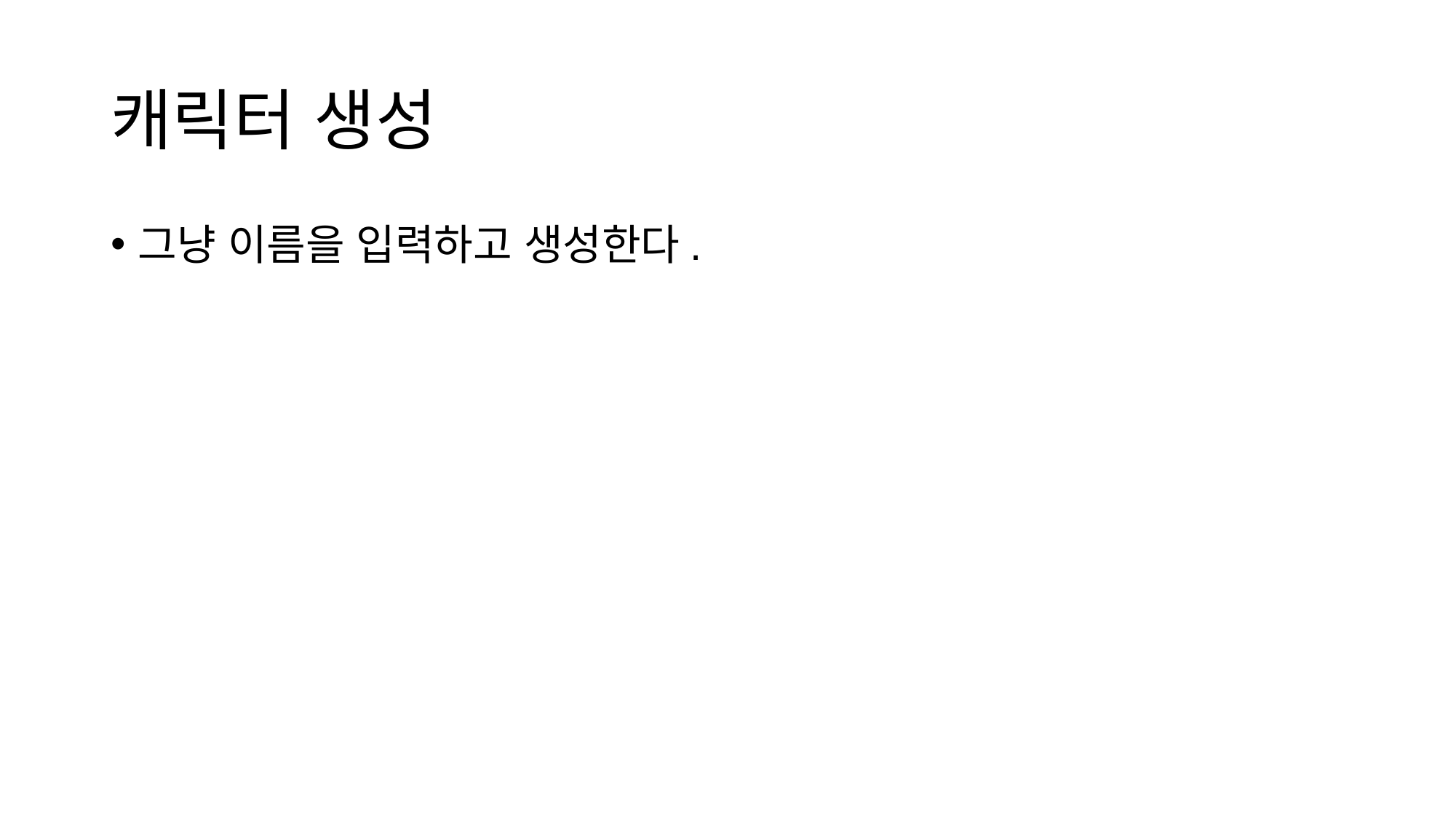

# 캐릭터 생성
그냥 이름을 입력하고 생성한다.